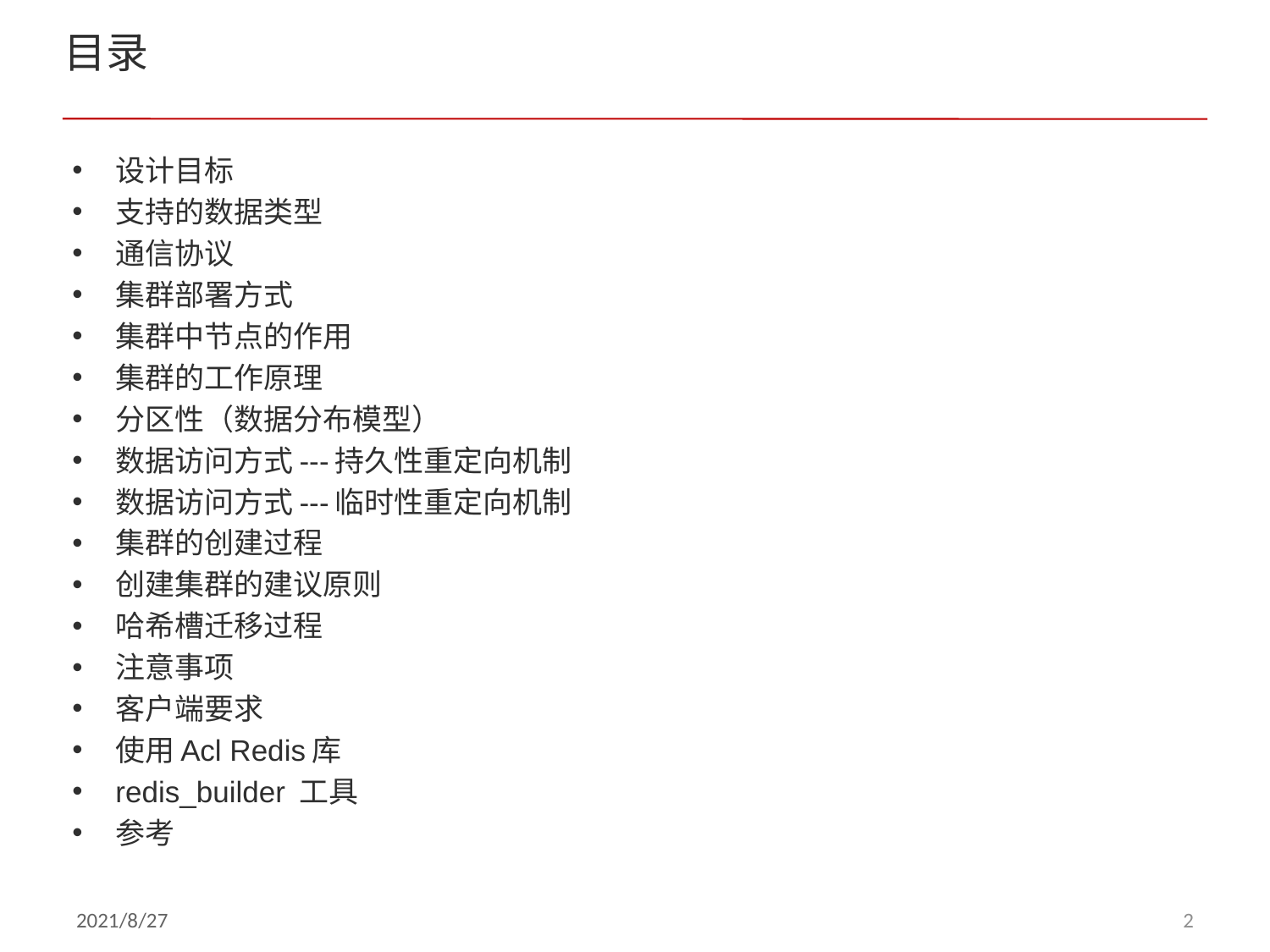

# 目录
设计目标
支持的数据类型
通信协议
集群部署方式
集群中节点的作用
集群的工作原理
分区性（数据分布模型）
数据访问方式---持久性重定向机制
数据访问方式---临时性重定向机制
集群的创建过程
创建集群的建议原则
哈希槽迁移过程
注意事项
客户端要求
使用Acl Redis库
redis_builder 工具
参考